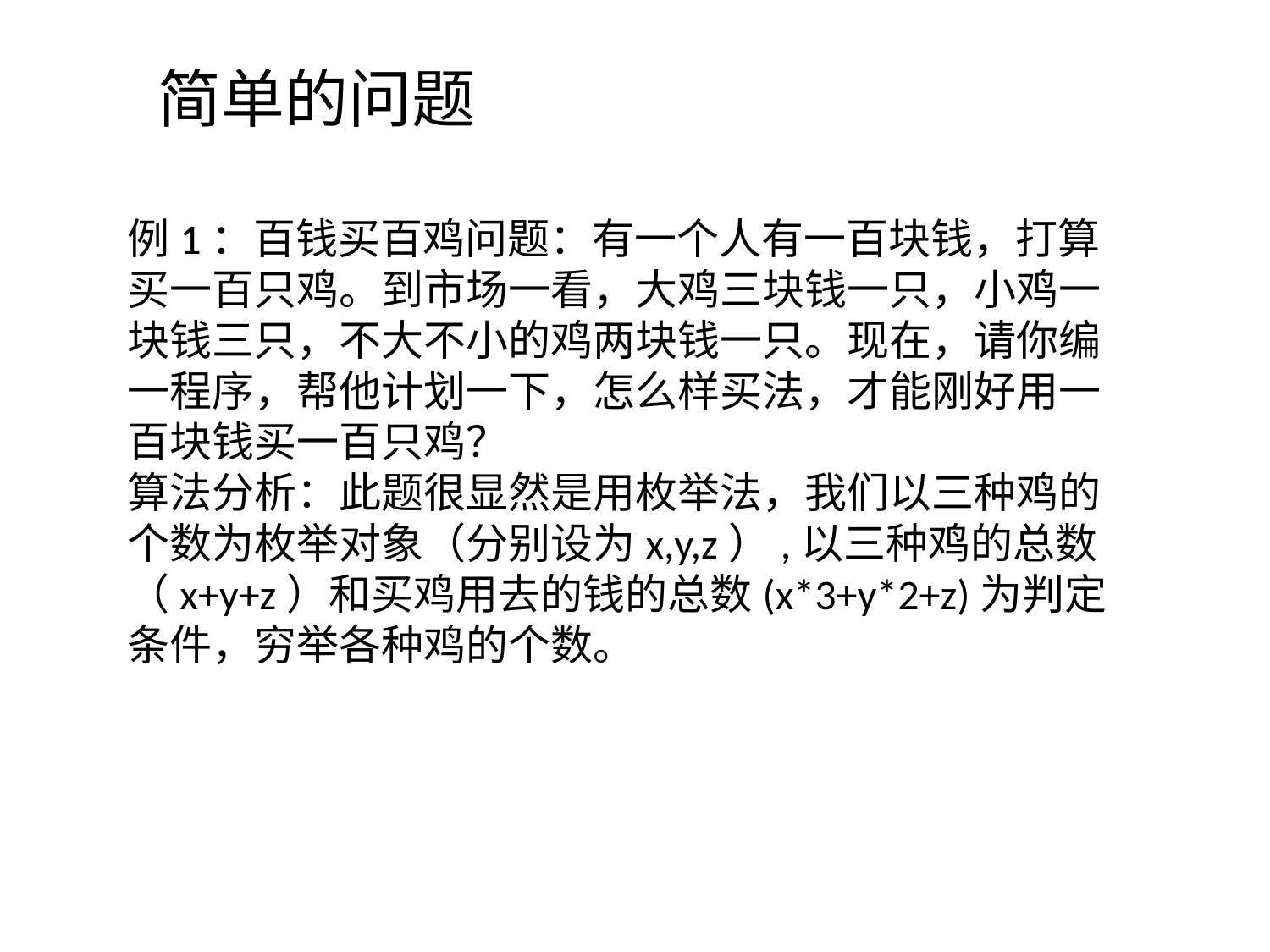

简单的问题
例1：百钱买百鸡问题：有一个人有一百块钱，打算买一百只鸡。到市场一看，大鸡三块钱一只，小鸡一块钱三只，不大不小的鸡两块钱一只。现在，请你编一程序，帮他计划一下，怎么样买法，才能刚好用一百块钱买一百只鸡？
算法分析：此题很显然是用枚举法，我们以三种鸡的个数为枚举对象（分别设为x,y,z）,以三种鸡的总数（x+y+z）和买鸡用去的钱的总数(x*3+y*2+z)为判定条件，穷举各种鸡的个数。